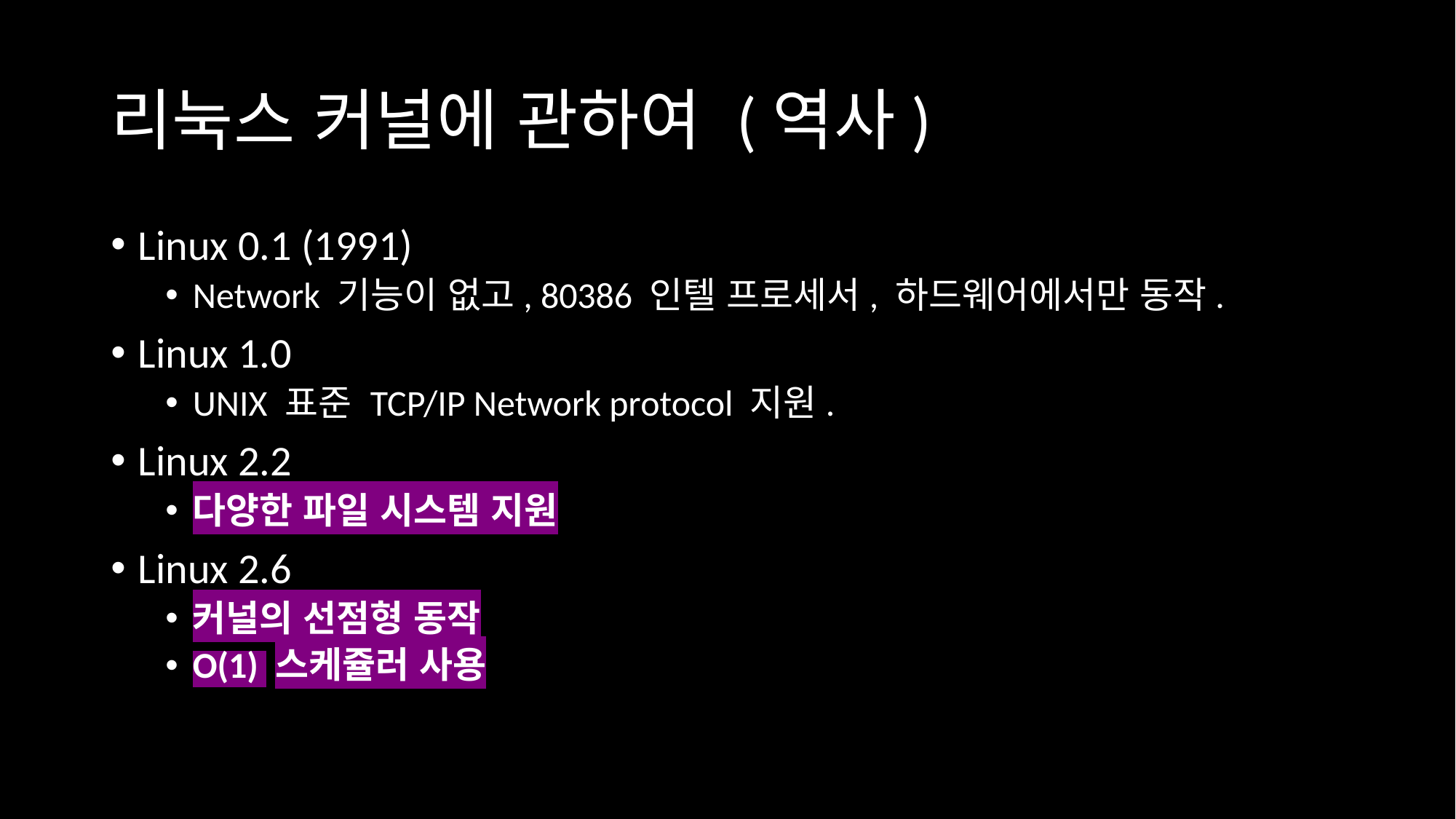

# 리눅스 커널에 관하여 (역사)
Linux 0.1 (1991)
Network 기능이 없고, 80386 인텔 프로세서, 하드웨어에서만 동작.
Linux 1.0
UNIX 표준 TCP/IP Network protocol 지원.
Linux 2.2
다양한 파일 시스템 지원
Linux 2.6
커널의 선점형 동작
O(1) 스케쥴러 사용